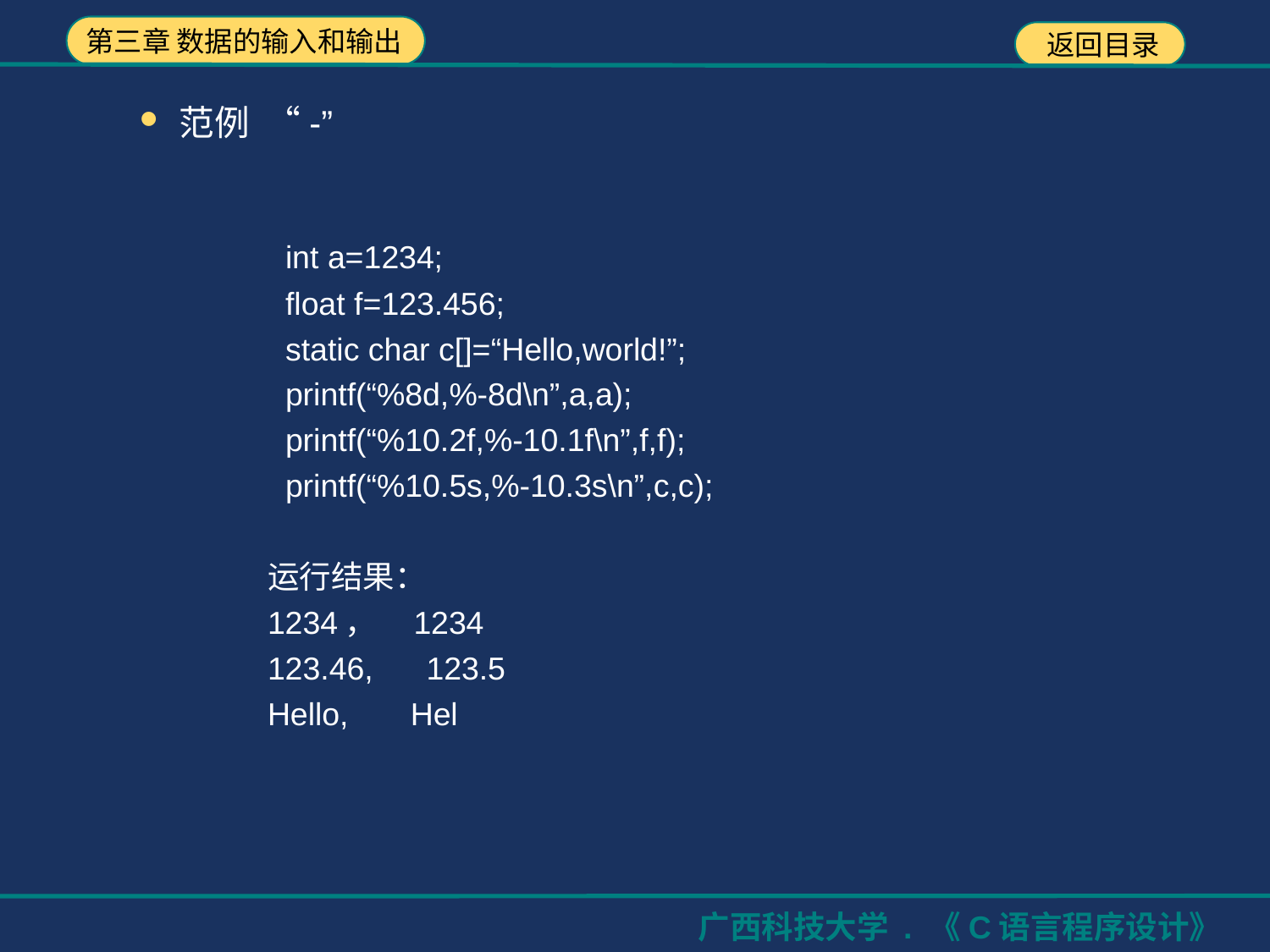

范例  “-”
  int a=1234;
  float f=123.456;
  static char c[]=“Hello,world!”;
  printf(“%8d,%-8d\n”,a,a);
  printf(“%10.2f,%-10.1f\n”,f,f);
  printf(“%10.5s,%-10.3s\n”,c,c);

运行结果：
1234，    1234
123.46,      123.5
Hello,       Hel